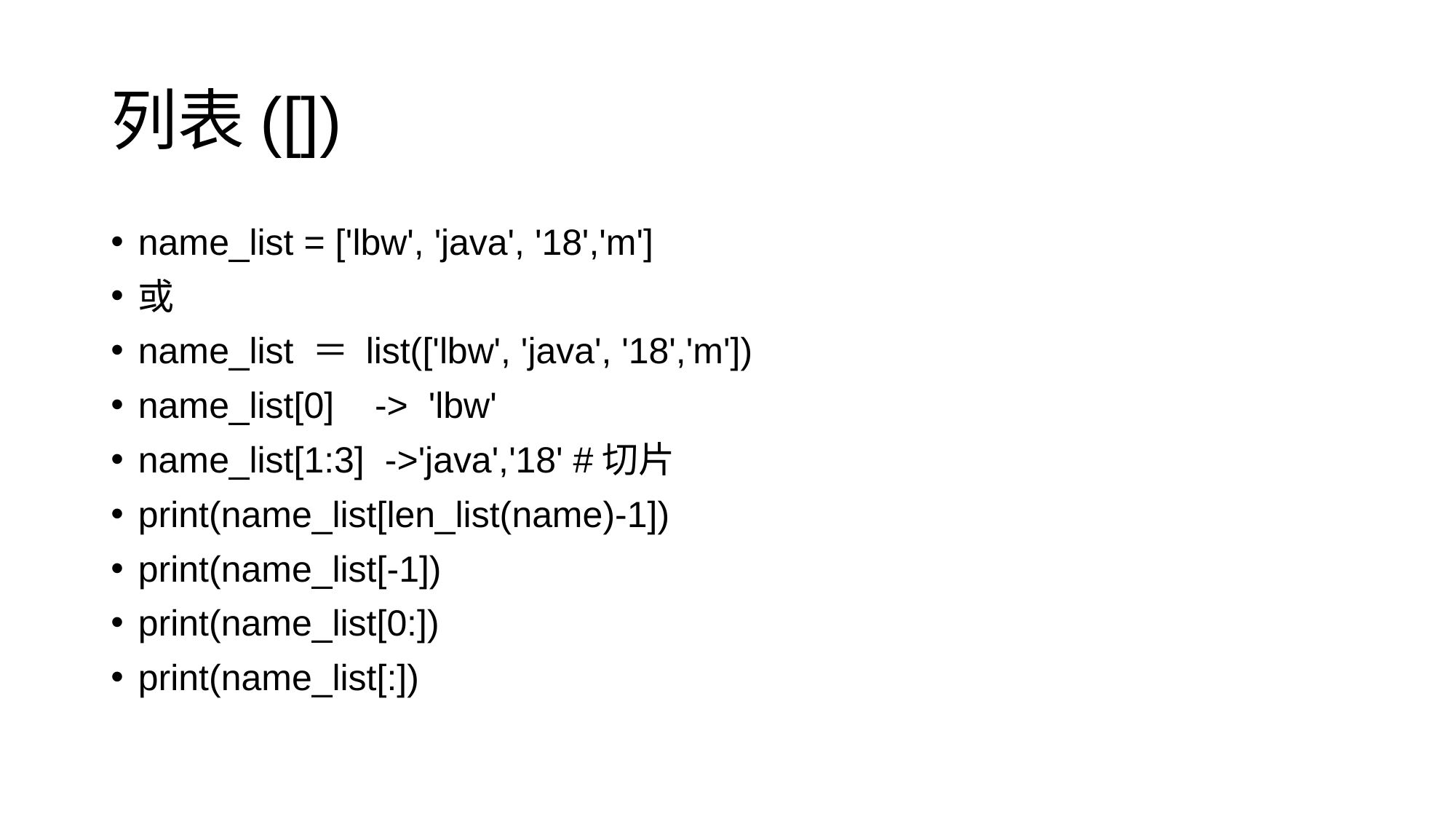

# 列表([])
name_list = ['lbw', 'java', '18','m']
或
name_list ＝ list(['lbw', 'java', '18','m'])
name_list[0]    ->  'lbw'
name_list[1:3]  ->'java','18' #切片
print(name_list[len_list(name)-1])
print(name_list[-1])
print(name_list[0:])
print(name_list[:])